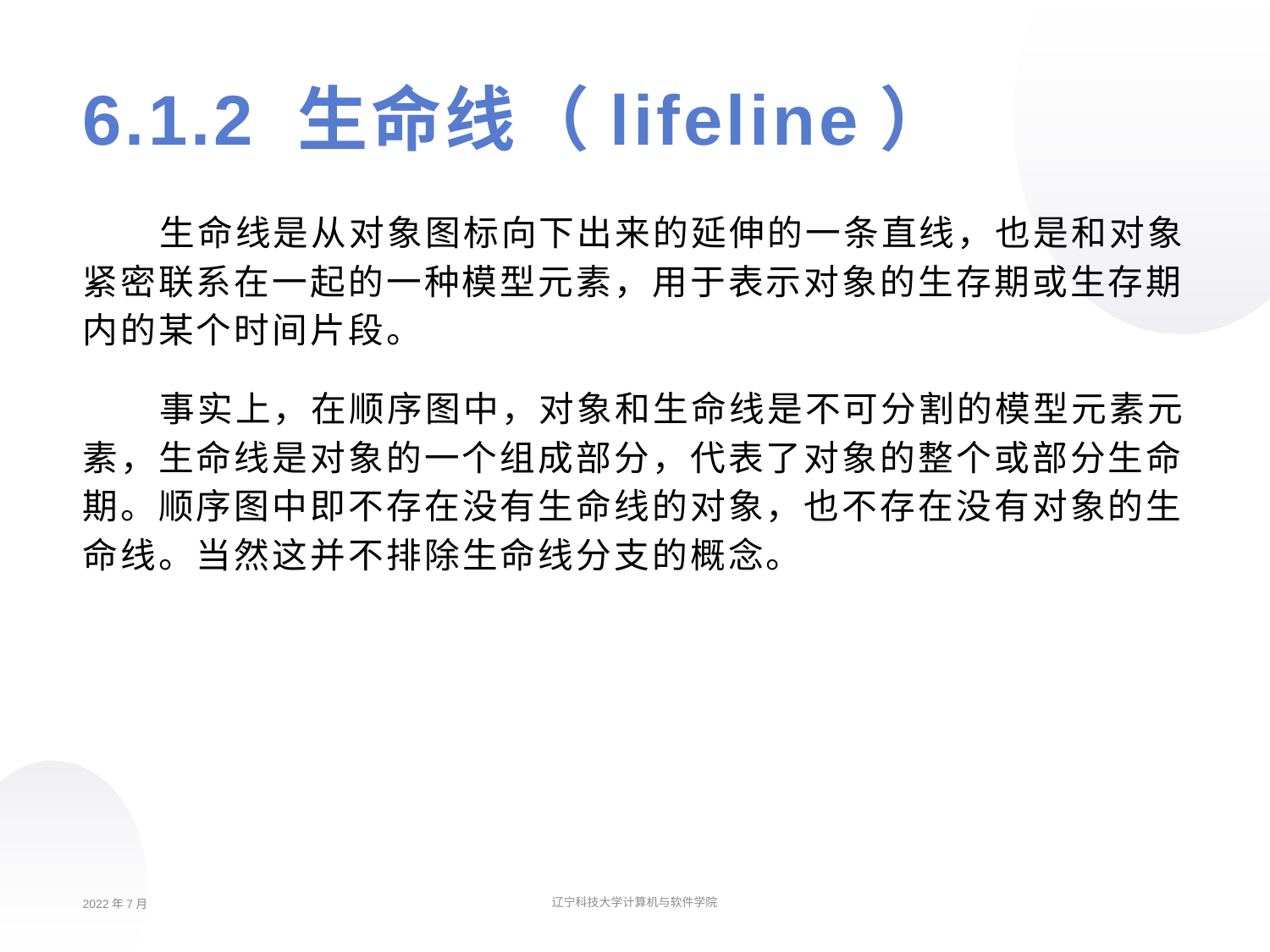

# 6.1.2 生命线（lifeline）
生命线是从对象图标向下出来的延伸的一条直线，也是和对象紧密联系在一起的一种模型元素，用于表示对象的生存期或生存期内的某个时间片段。
事实上，在顺序图中，对象和生命线是不可分割的模型元素元素，生命线是对象的一个组成部分，代表了对象的整个或部分生命期。顺序图中即不存在没有生命线的对象，也不存在没有对象的生命线。当然这并不排除生命线分支的概念。

2022年7月
8
辽宁科技大学计算机与软件学院